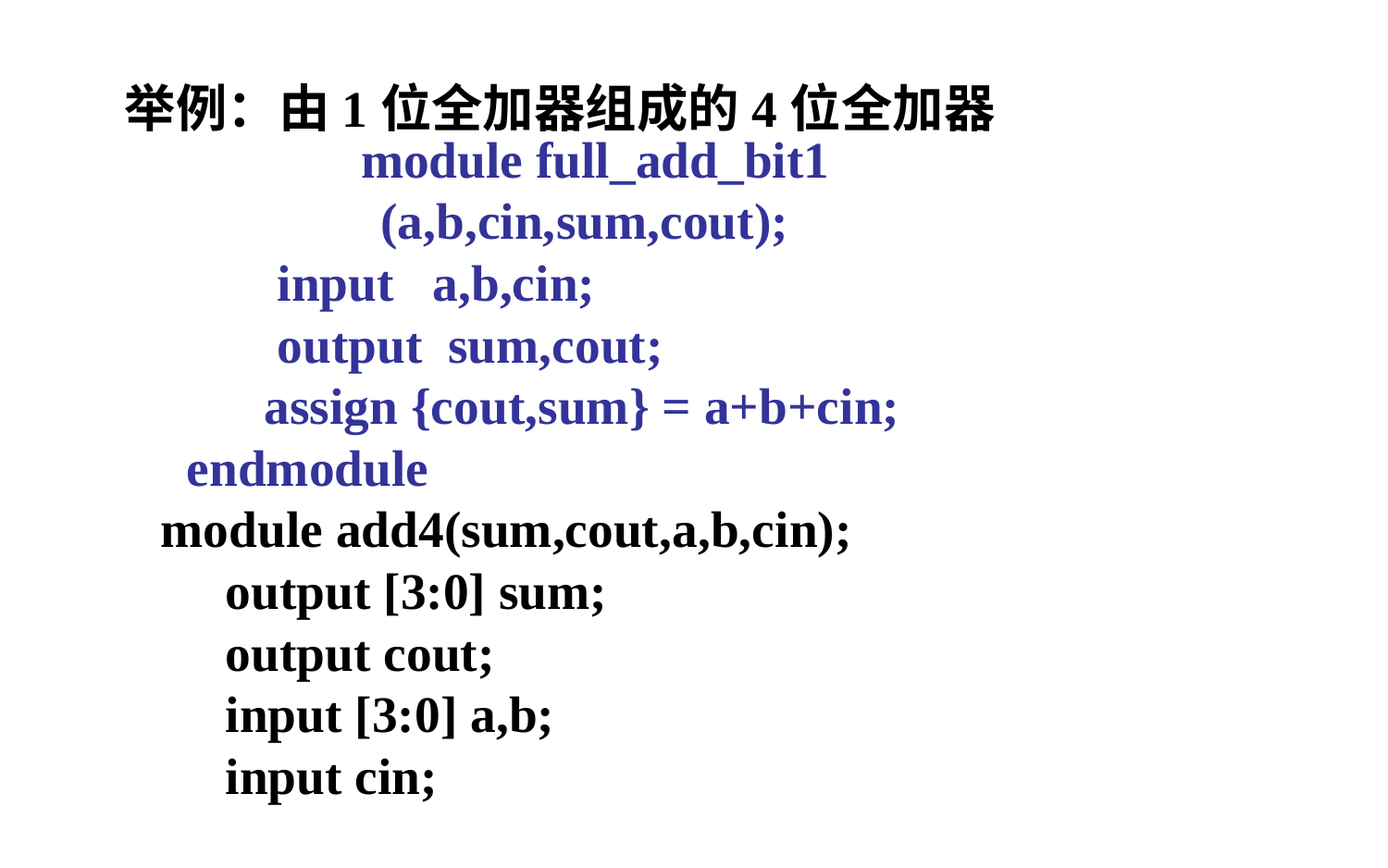

举例：由1位全加器组成的4位全加器
module full_add_bit1 (a,b,cin,sum,cout);
         input   a,b,cin;
         output  sum,cout;
        assign {cout,sum} = a+b+cin;
  endmodule
module add4(sum,cout,a,b,cin);
     output [3:0] sum;
     output cout;
     input [3:0] a,b;
     input cin;